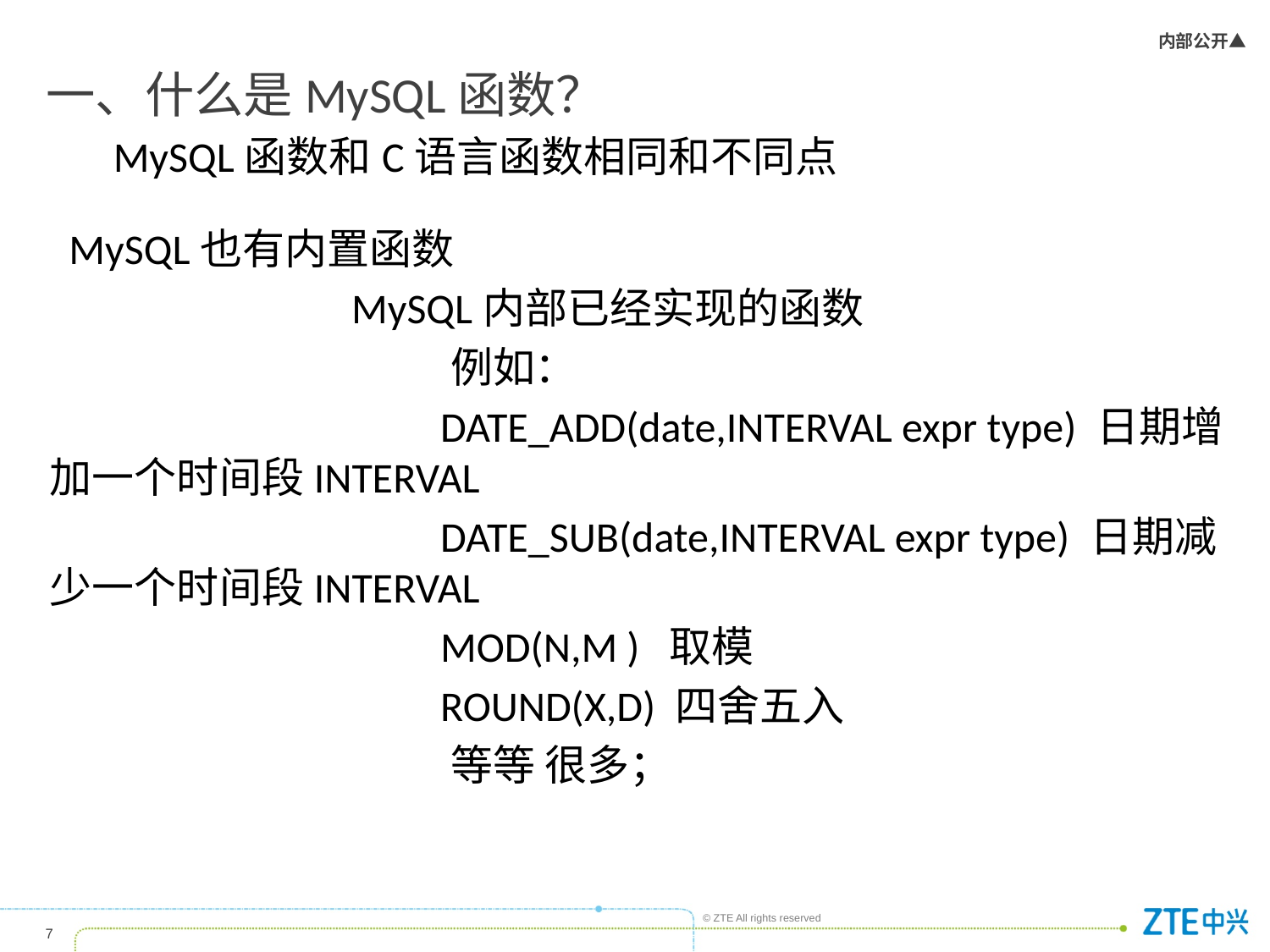

# 一、什么是MySQL函数？ MySQL函数和C语言函数相同和不同点
  MySQL也有内置函数
		     MySQL内部已经实现的函数
			 例如：
			 DATE_ADD(date,INTERVAL expr type) 日期增加一个时间段INTERVAL
 			 DATE_SUB(date,INTERVAL expr type) 日期减少一个时间段INTERVAL
			 MOD(N,M )  取模
			 ROUND(X,D) 四舍五入
			 等等 很多；